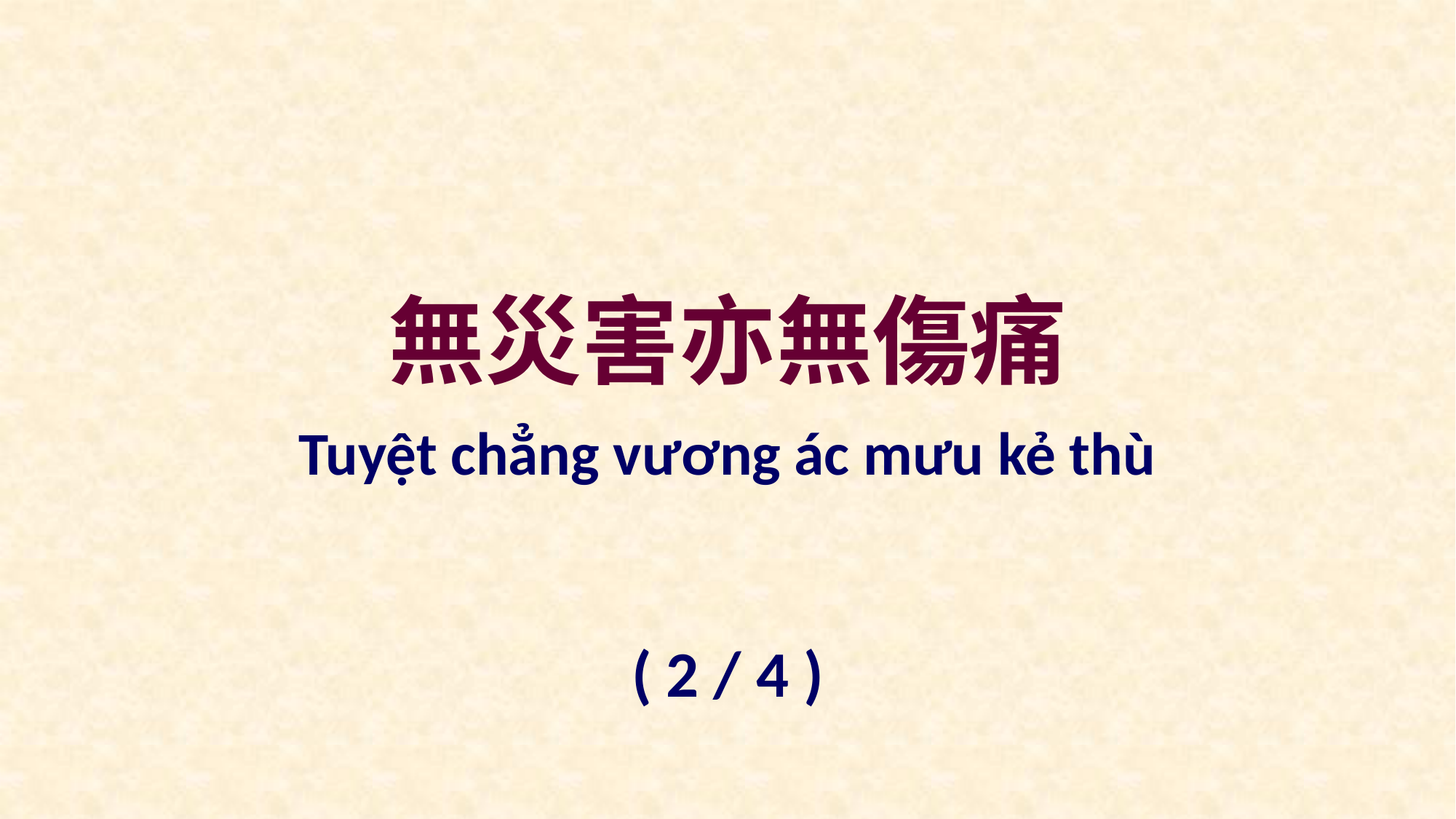

無災害亦無傷痛
Tuyệt chẳng vương ác mưu kẻ thù
( 2 / 4 )